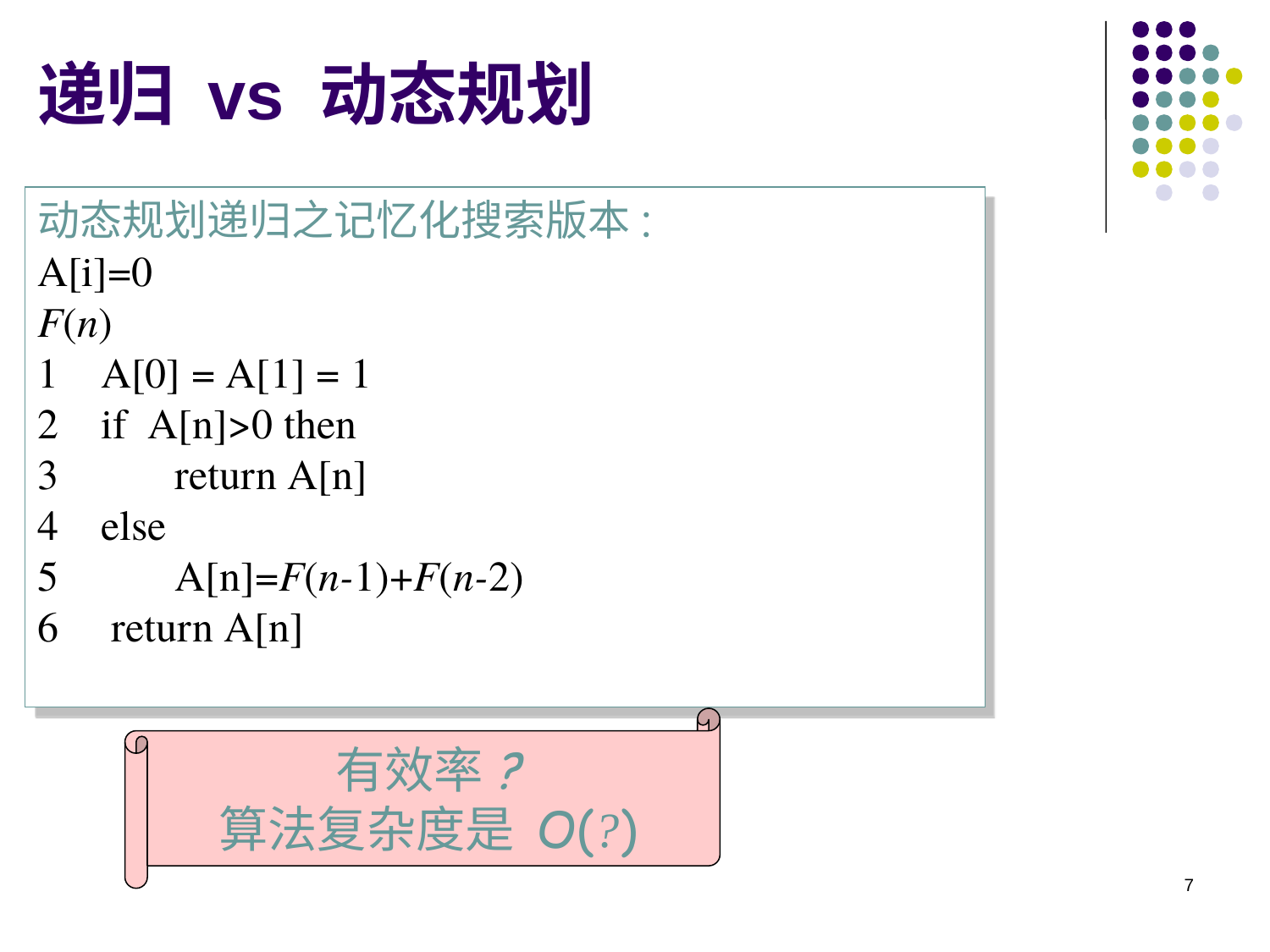

# 递归 vs 动态规划
动态规划递归之记忆化搜索版本:
A[i]=0
F(n)
A[0] = A[1] = 1
if  A[n]>0 then
       return A[n]
else
       A[n]=F(n-1)+F(n-2)
 return A[n]

有效率?
算法复杂度是 O(?)
7